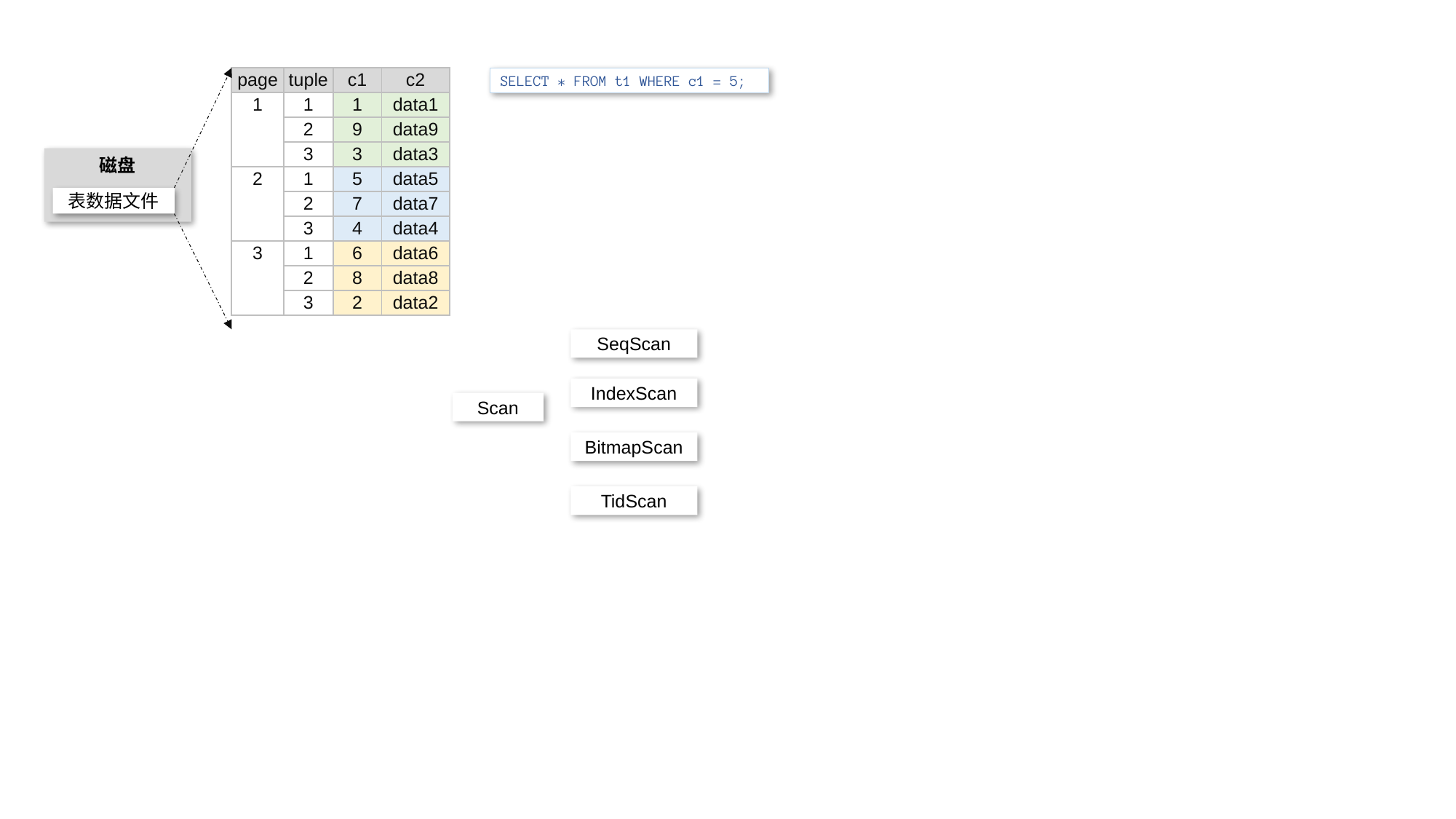

| page | tuple | c1 | c2 |
| --- | --- | --- | --- |
| 1 | 1 | 1 | data1 |
|  | 2 | 9 | data9 |
|  | 3 | 3 | data3 |
| 2 | 1 | 5 | data5 |
|  | 2 | 7 | data7 |
|  | 3 | 4 | data4 |
| 3 | 1 | 6 | data6 |
|  | 2 | 8 | data8 |
|  | 3 | 2 | data2 |
SELECT * FROM t1 WHERE c1 = 5;
磁盘
表数据文件
SeqScan
IndexScan
Scan
BitmapScan
TidScan